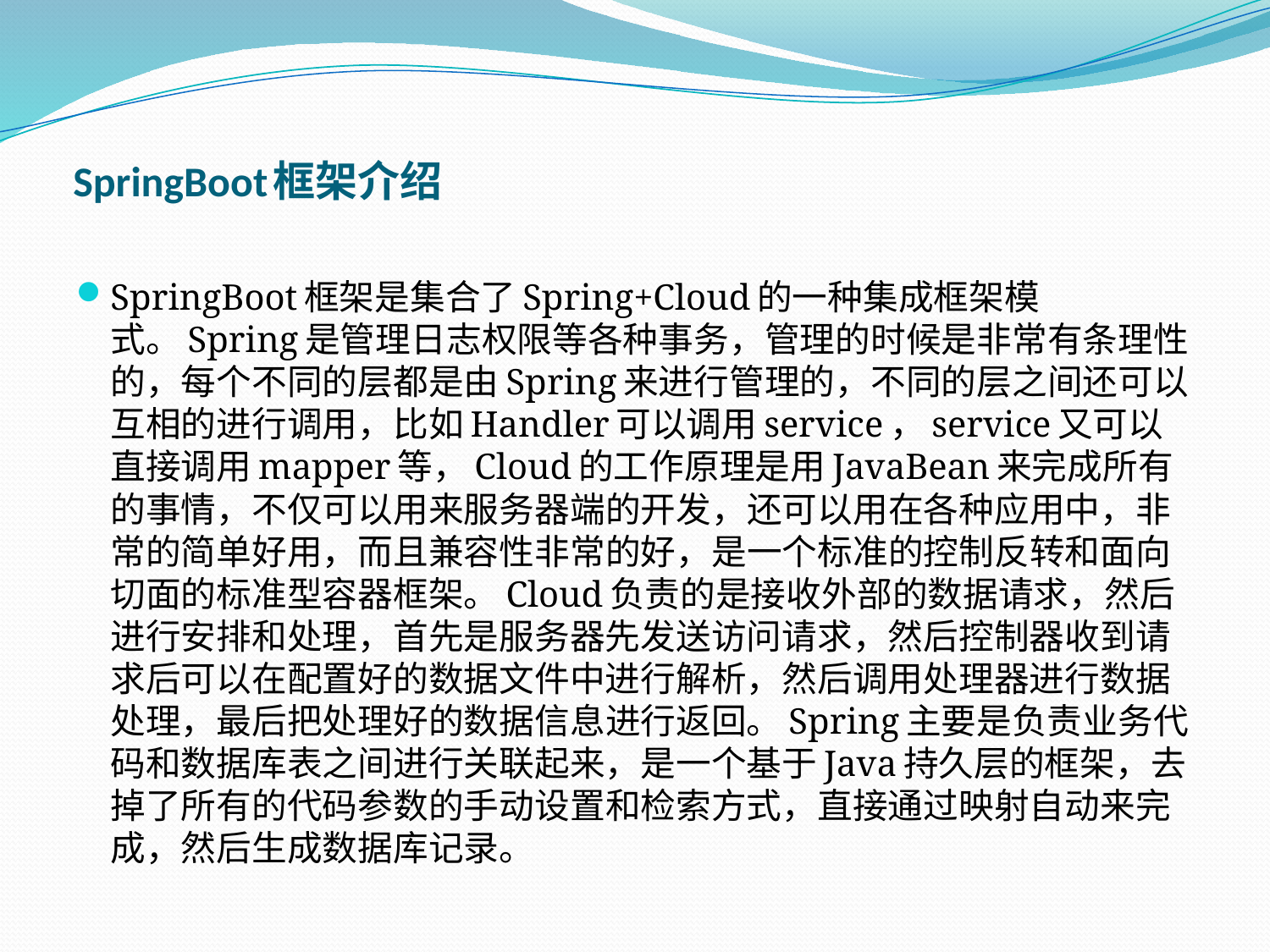

# SpringBoot框架介绍
SpringBoot框架是集合了Spring+Cloud的一种集成框架模式。Spring是管理日志权限等各种事务，管理的时候是非常有条理性的，每个不同的层都是由Spring来进行管理的，不同的层之间还可以互相的进行调用，比如Handler可以调用service，service又可以直接调用mapper等，Cloud的工作原理是用JavaBean来完成所有的事情，不仅可以用来服务器端的开发，还可以用在各种应用中，非常的简单好用，而且兼容性非常的好，是一个标准的控制反转和面向切面的标准型容器框架。Cloud负责的是接收外部的数据请求，然后进行安排和处理，首先是服务器先发送访问请求，然后控制器收到请求后可以在配置好的数据文件中进行解析，然后调用处理器进行数据处理，最后把处理好的数据信息进行返回。Spring主要是负责业务代码和数据库表之间进行关联起来，是一个基于Java持久层的框架，去掉了所有的代码参数的手动设置和检索方式，直接通过映射自动来完成，然后生成数据库记录。